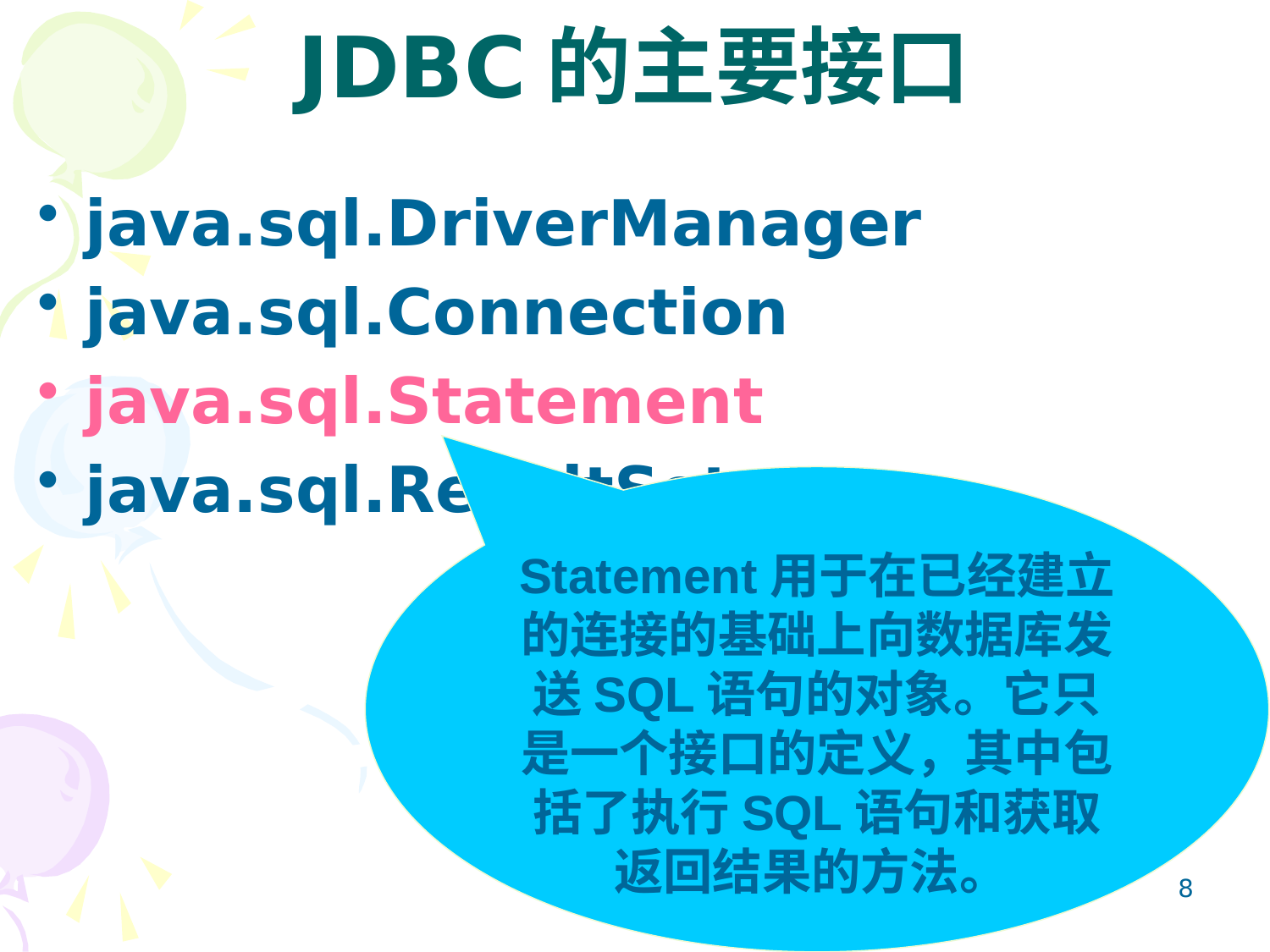

# JDBC的主要接口
java.sql.DriverManager
java.sql.Connection
java.sql.Statement
java.sql.ResultSet

Statement用于在已经建立的连接的基础上向数据库发送SQL语句的对象。它只是一个接口的定义，其中包括了执行SQL语句和获取返回结果的方法。
8